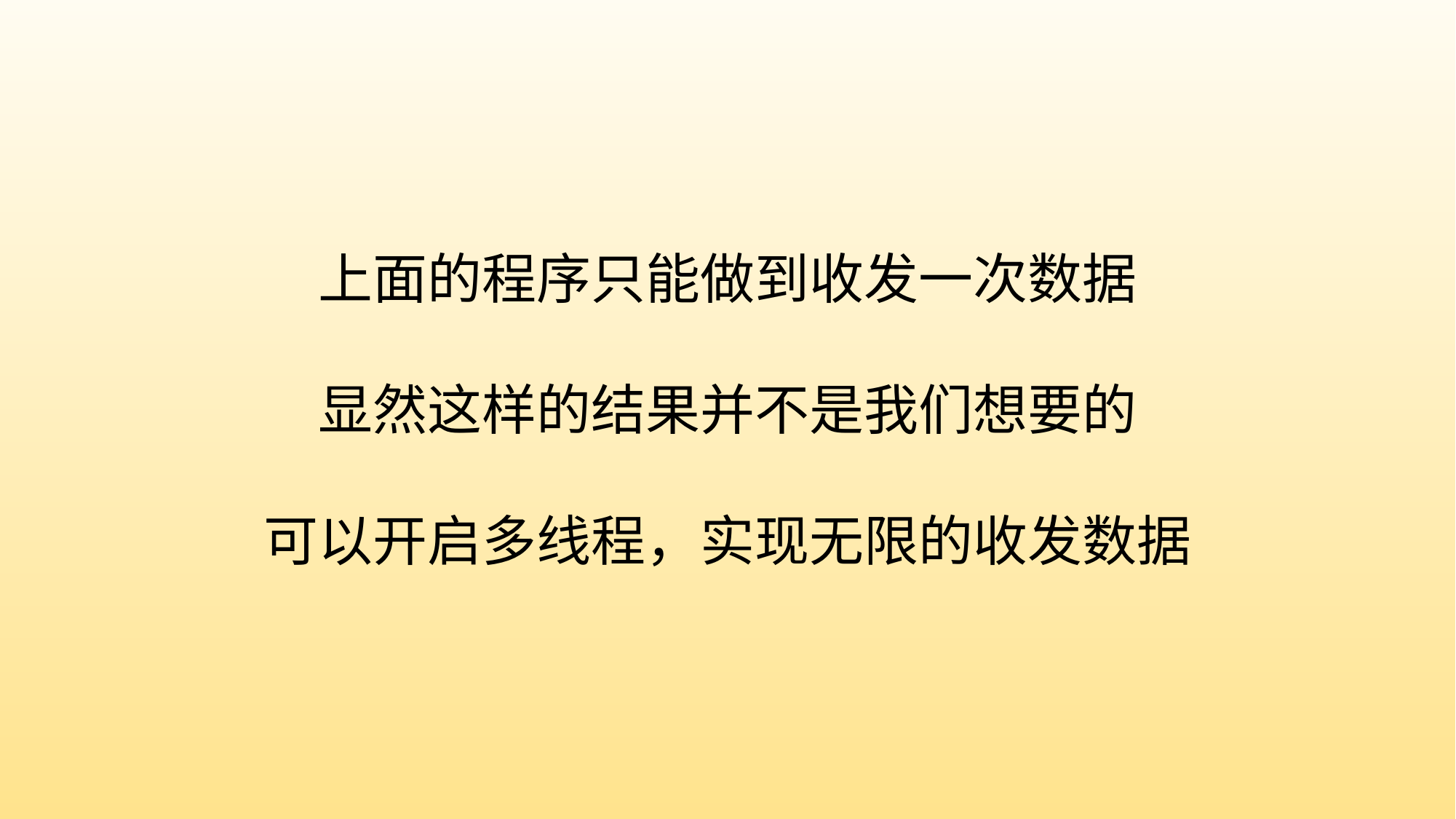

上面的程序只能做到收发一次数据

显然这样的结果并不是我们想要的

可以开启多线程，实现无限的收发数据